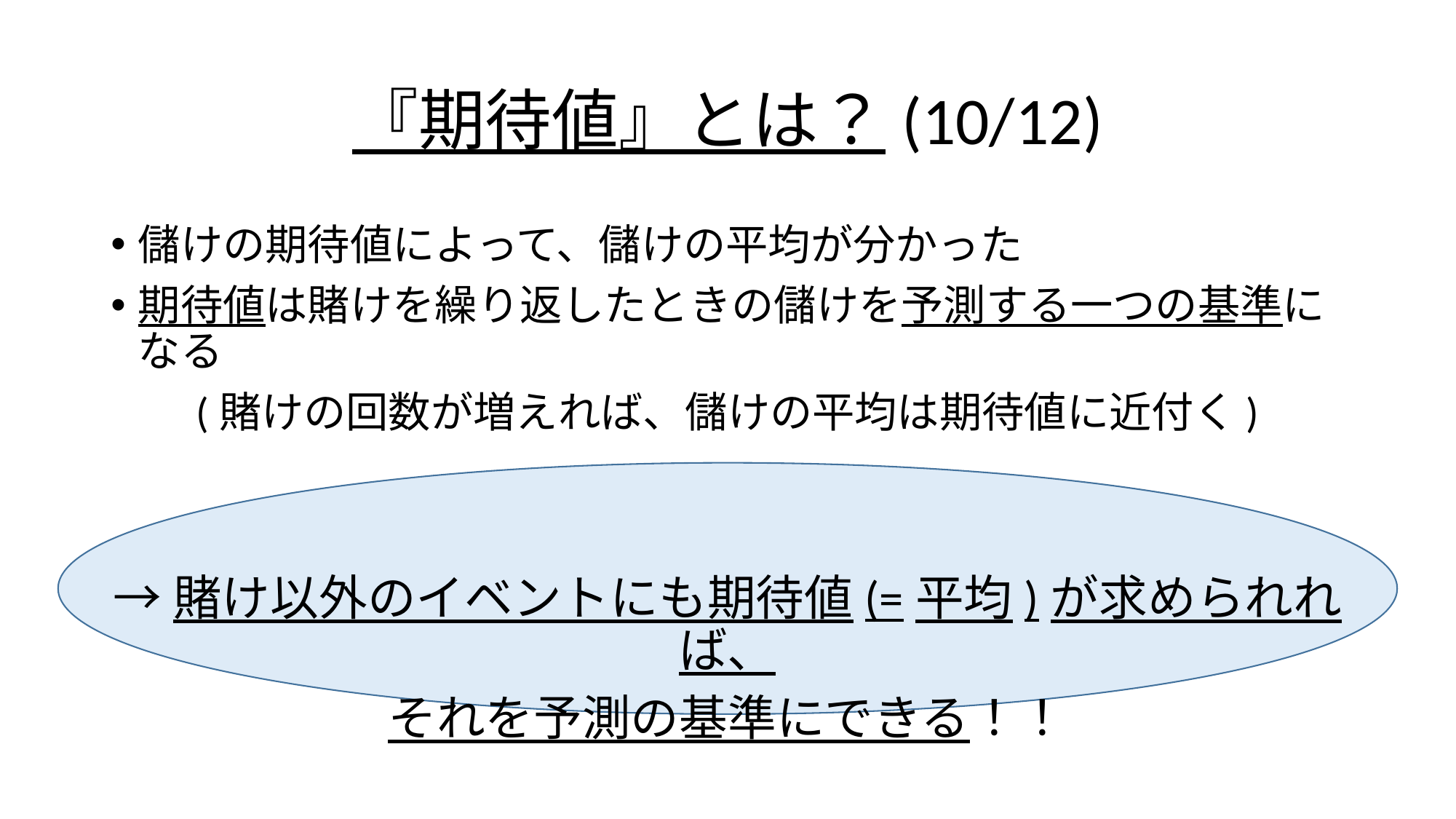

# 『期待値』とは？(10/12)
儲けの期待値によって、儲けの平均が分かった
期待値は賭けを繰り返したときの儲けを予測する一つの基準になる
(賭けの回数が増えれば、儲けの平均は期待値に近付く)

→賭け以外のイベントにも期待値(=平均)が求められれば、
それを予測の基準にできる！！